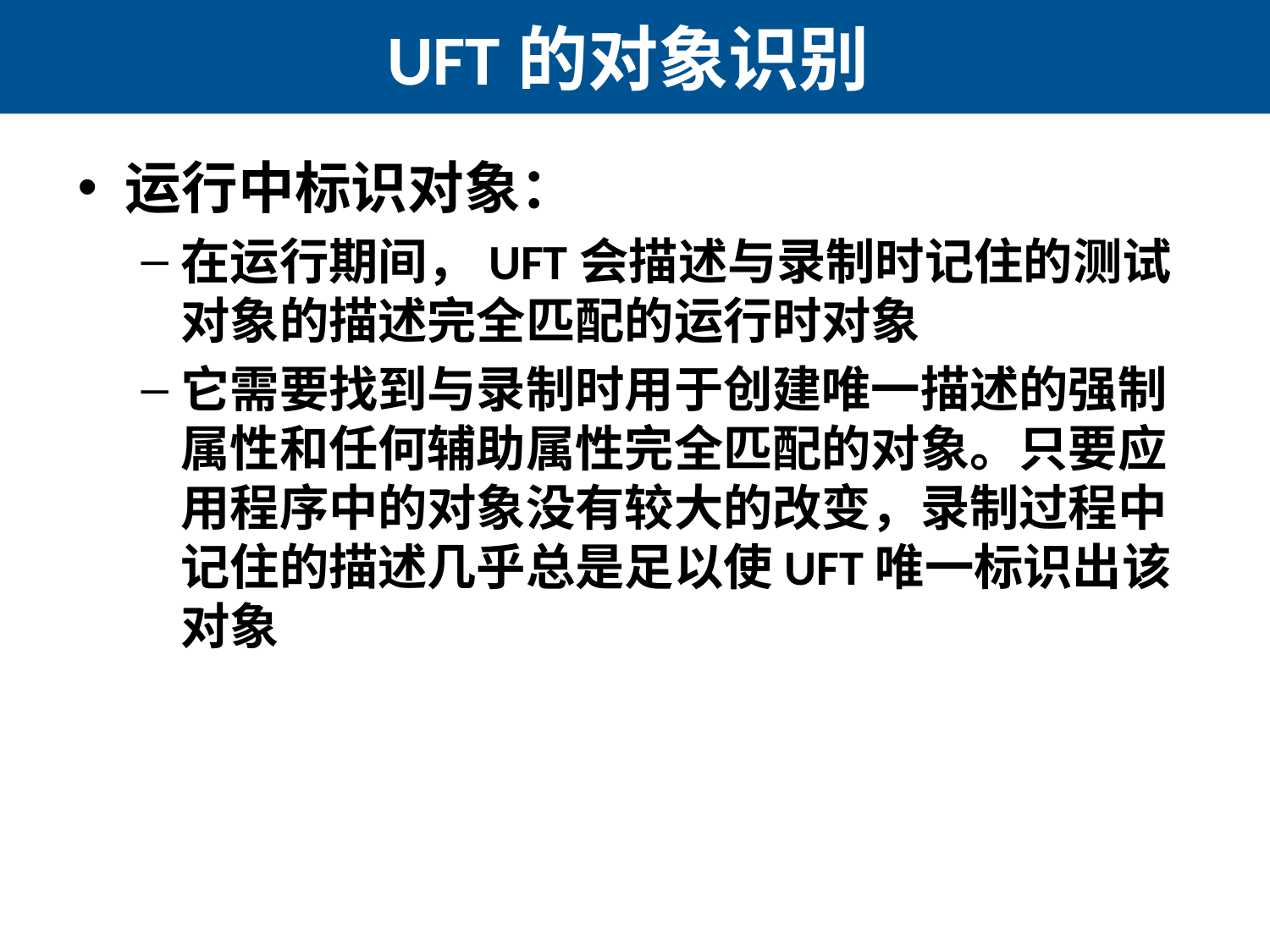

# UFT的对象识别
运行中标识对象：
在运行期间，UFT会描述与录制时记住的测试对象的描述完全匹配的运行时对象
它需要找到与录制时用于创建唯一描述的强制属性和任何辅助属性完全匹配的对象。只要应用程序中的对象没有较大的改变，录制过程中记住的描述几乎总是足以使UFT唯一标识出该对象